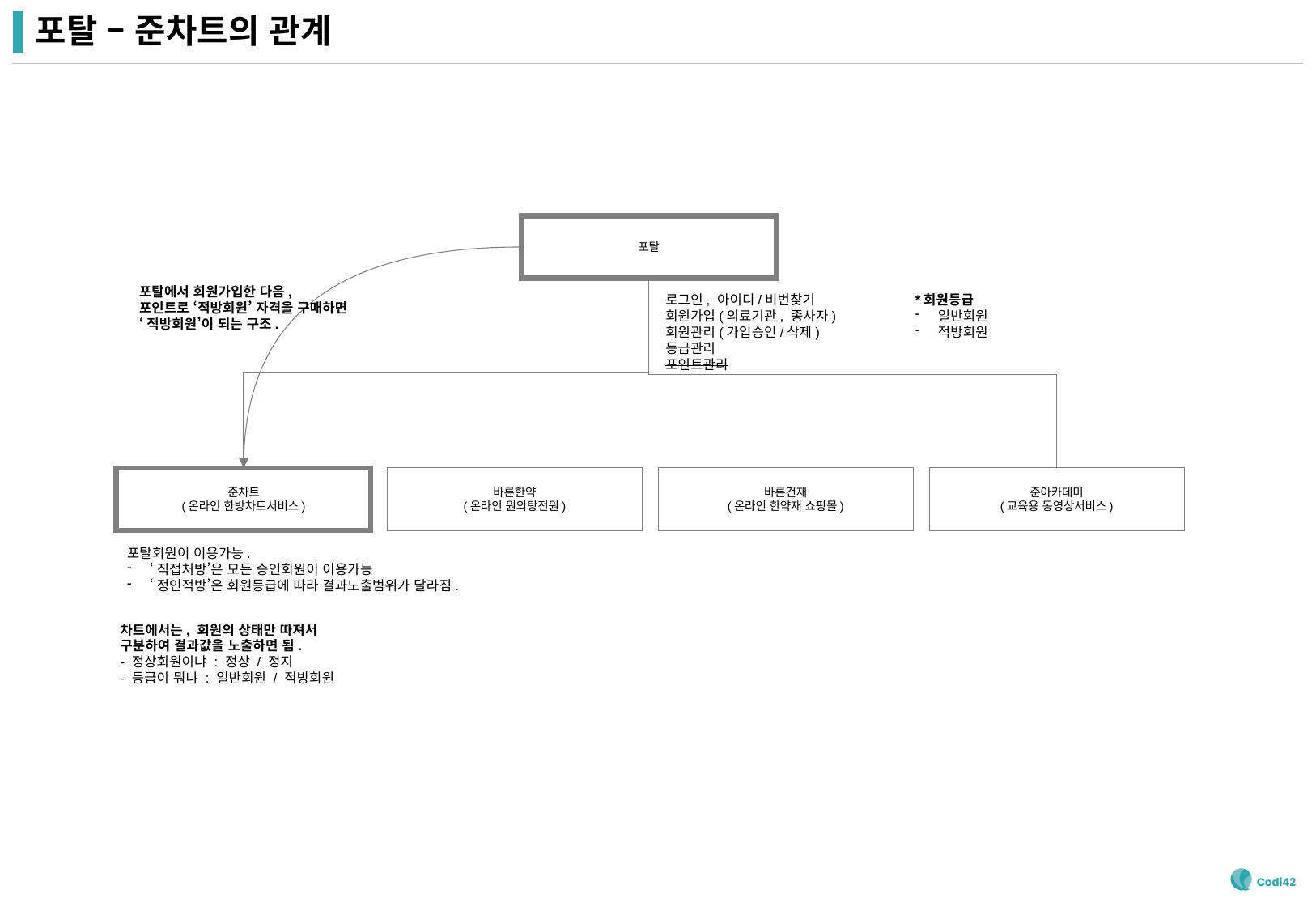

# 포탈 – 준차트의 관계
포탈
포탈에서 회원가입한 다음,
포인트로 ‘적방회원’ 자격을 구매하면
‘적방회원’이 되는 구조.
로그인, 아이디/비번찾기
회원가입(의료기관, 종사자)
회원관리(가입승인/삭제)
등급관리
포인트관리
*회원등급
일반회원
적방회원
준차트
(온라인 한방차트서비스)
바른한약
(온라인 원외탕전원)
바른건재
(온라인 한약재 쇼핑몰)
준아카데미
(교육용 동영상서비스)
포탈회원이 이용가능.
‘직접처방’은 모든 승인회원이 이용가능
‘정인적방’은 회원등급에 따라 결과노출범위가 달라짐.
차트에서는, 회원의 상태만 따져서
구분하여 결과값을 노출하면 됨.
- 정상회원이냐 : 정상 / 정지
- 등급이 뭐냐 : 일반회원 / 적방회원